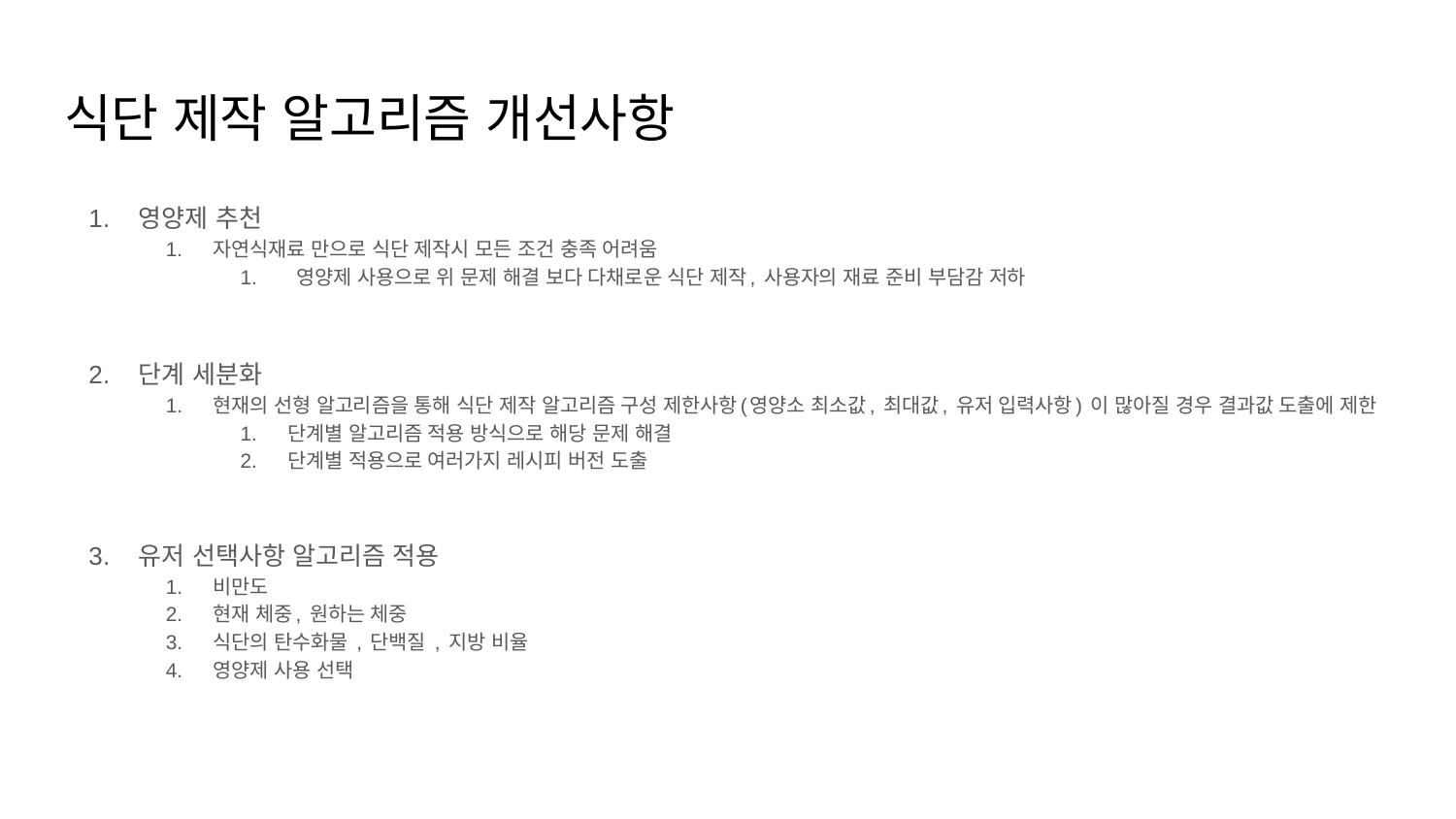

# 식단 제작 알고리즘 개선사항
영양제 추천
자연식재료 만으로 식단 제작시 모든 조건 충족 어려움
 영양제 사용으로 위 문제 해결 보다 다채로운 식단 제작, 사용자의 재료 준비 부담감 저하

단계 세분화
현재의 선형 알고리즘을 통해 식단 제작 알고리즘 구성 제한사항(영양소 최소값, 최대값, 유저 입력사항) 이 많아질 경우 결과값 도출에 제한
단계별 알고리즘 적용 방식으로 해당 문제 해결
단계별 적용으로 여러가지 레시피 버전 도출

유저 선택사항 알고리즘 적용
비만도
현재 체중, 원하는 체중
식단의 탄수화물 , 단백질 , 지방 비율
영양제 사용 선택